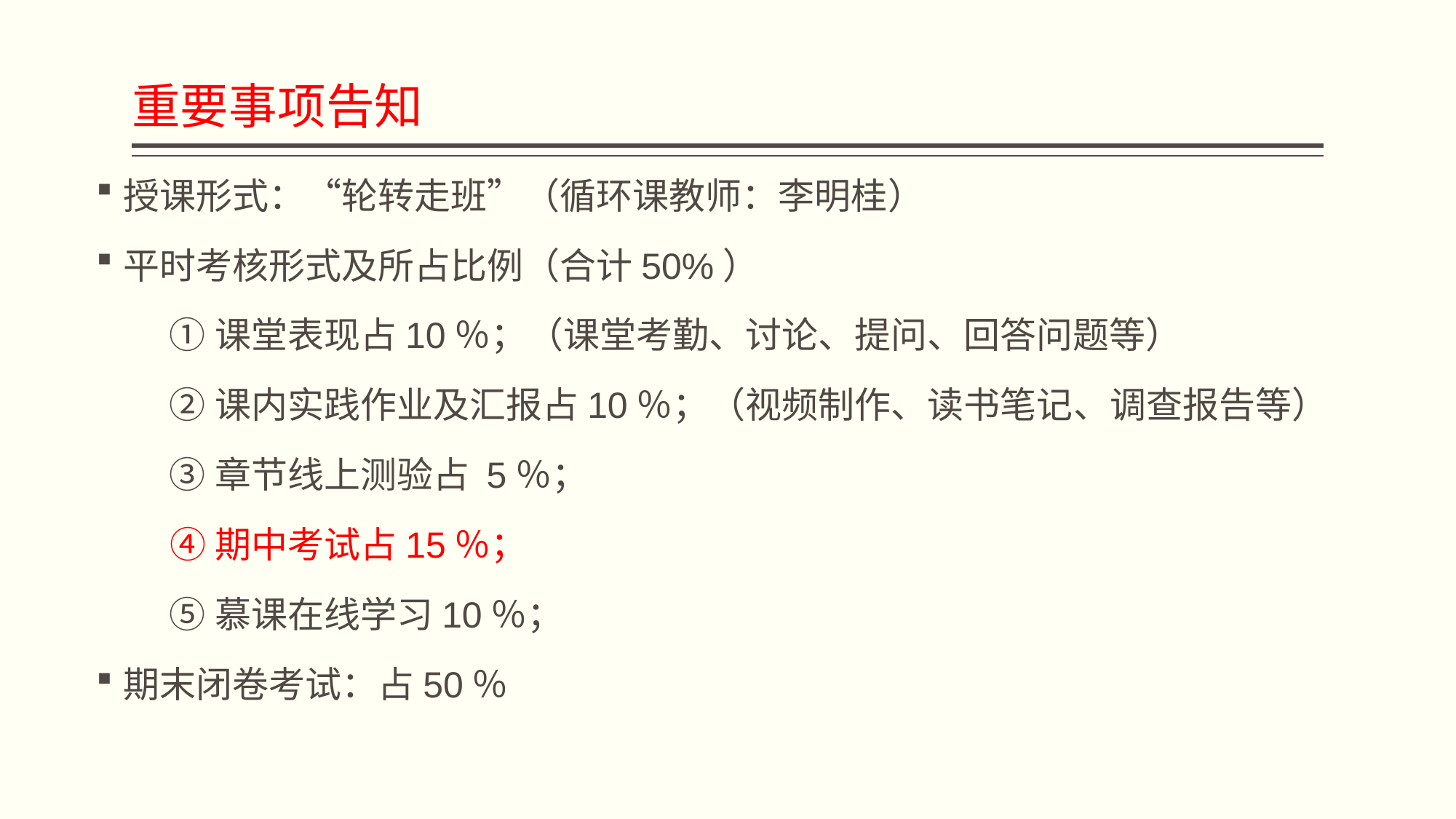

# 重要事项告知
授课形式：“轮转走班”（循环课教师：李明桂）
平时考核形式及所占比例（合计50%）
         ①课堂表现占10％；（课堂考勤、讨论、提问、回答问题等）
         ②课内实践作业及汇报占10％；（视频制作、读书笔记、调查报告等）
         ③章节线上测验占 5％；
         ④期中考试占15％；
         ⑤慕课在线学习10％；
期末闭卷考试：占50％